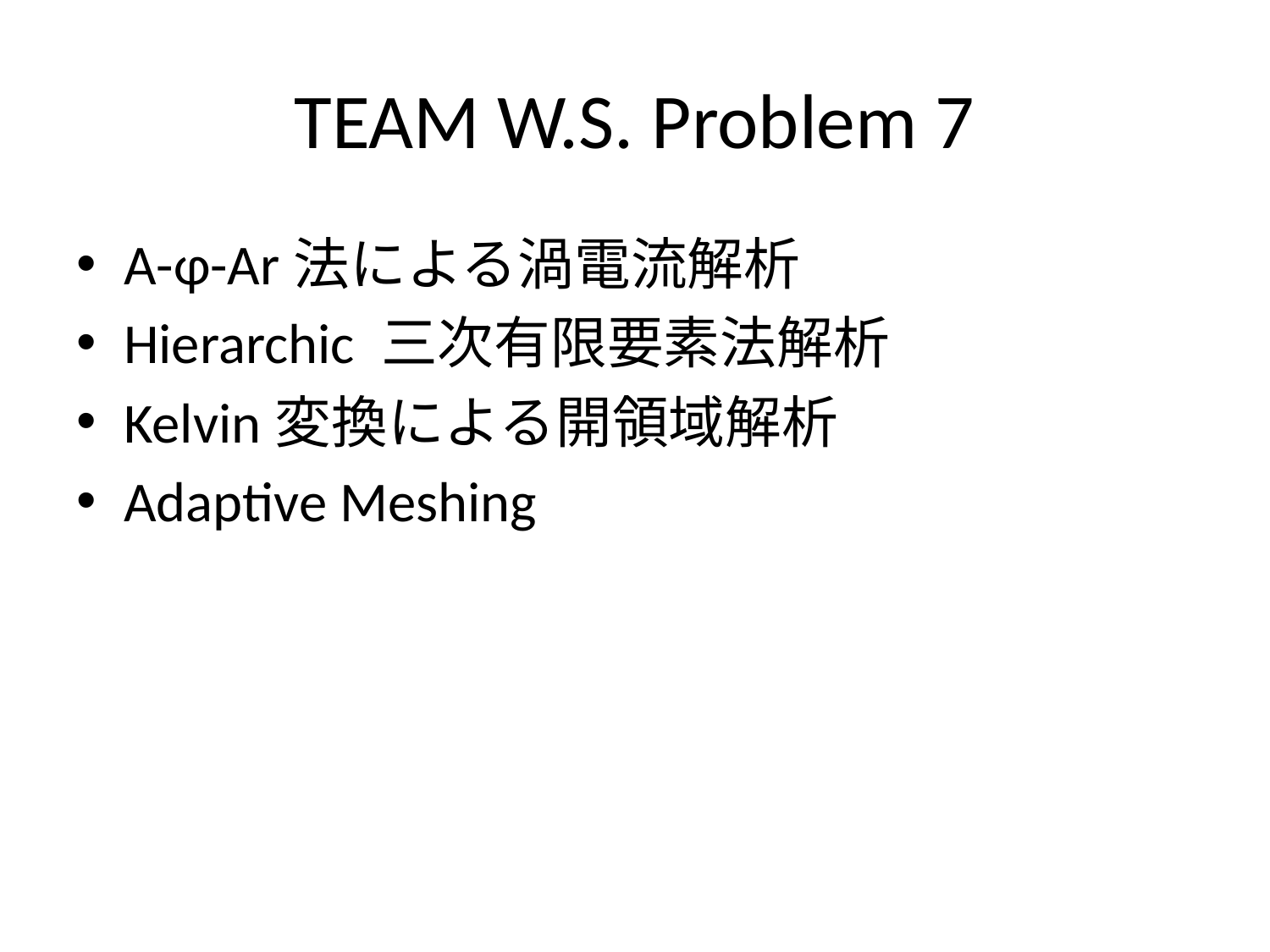

# TEAM W.S. Problem 7
A-φ-Ar法による渦電流解析
Hierarchic 三次有限要素法解析
Kelvin変換による開領域解析
Adaptive Meshing